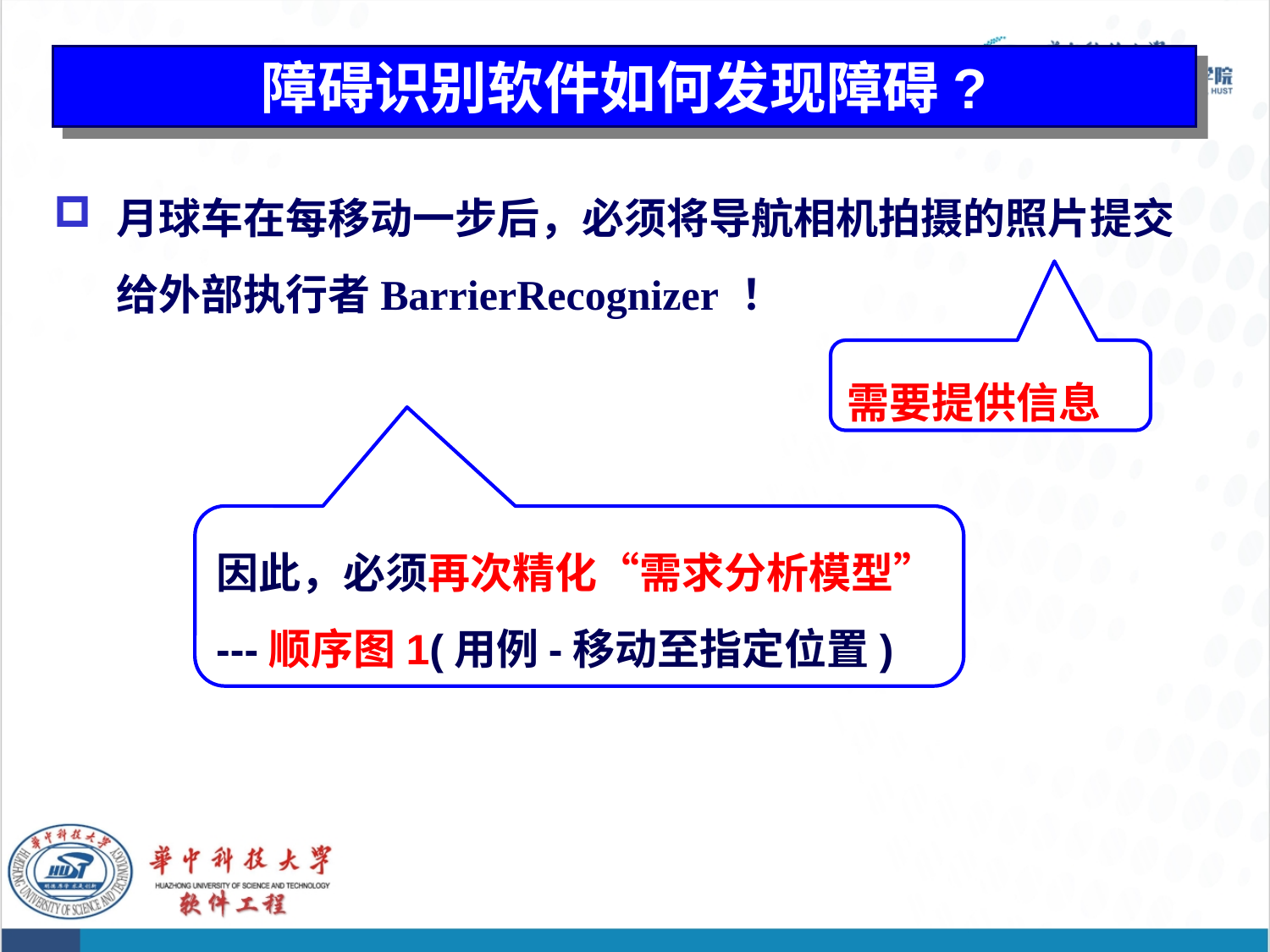

# 障碍识别软件如何发现障碍?
月球车在每移动一步后，必须将导航相机拍摄的照片提交给外部执行者BarrierRecognizer ！
需要提供信息
因此，必须再次精化“需求分析模型”
---顺序图1(用例-移动至指定位置)